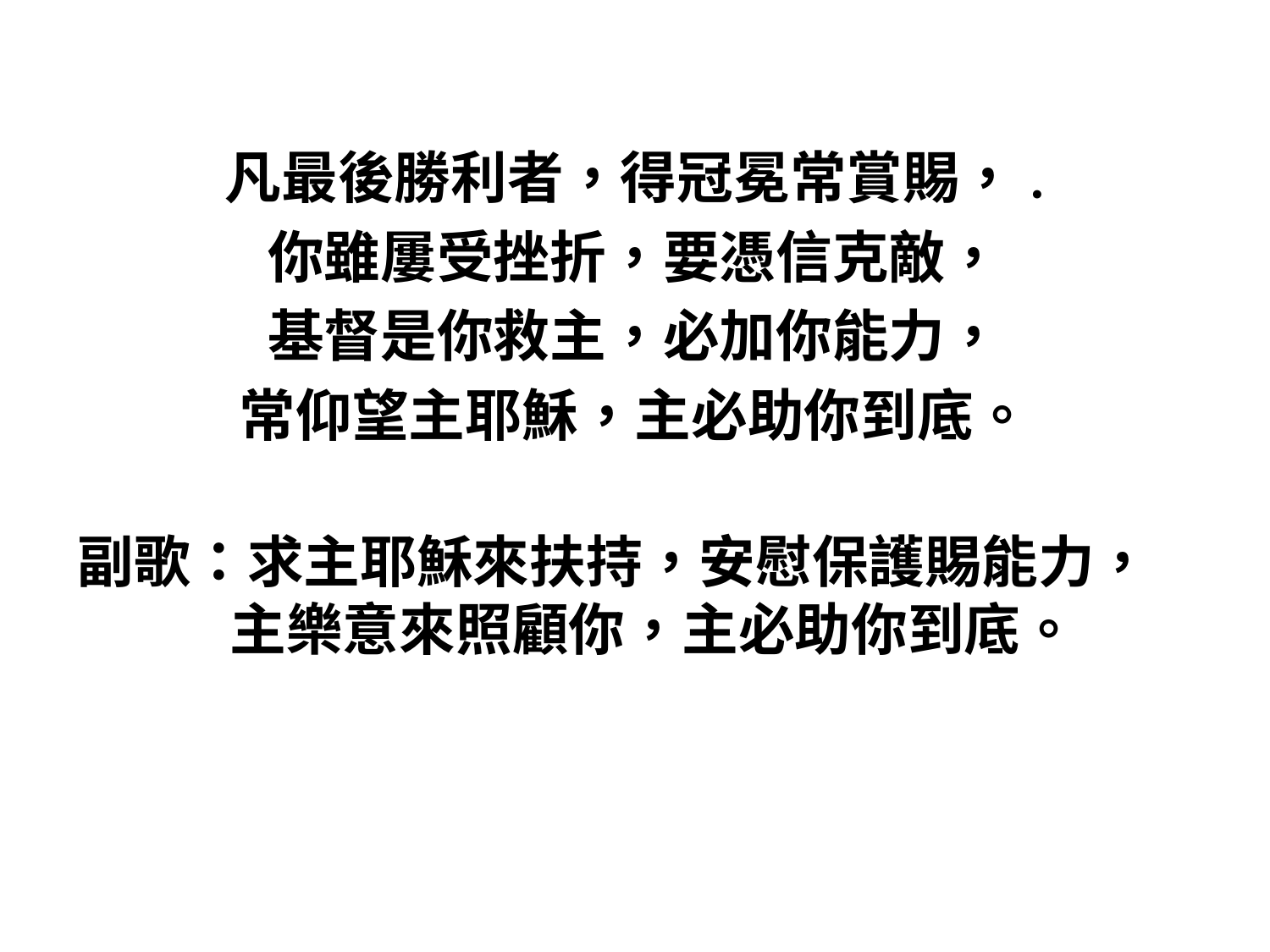

#
凡最後勝利者，得冠冕常賞賜，.
你雖屢受挫折，要憑信克敵，
基督是你救主，必加你能力，
常仰望主耶穌，主必助你到底。
    副歌：求主耶穌來扶持，安慰保護賜能力，
　　　主樂意來照顧你，主必助你到底。